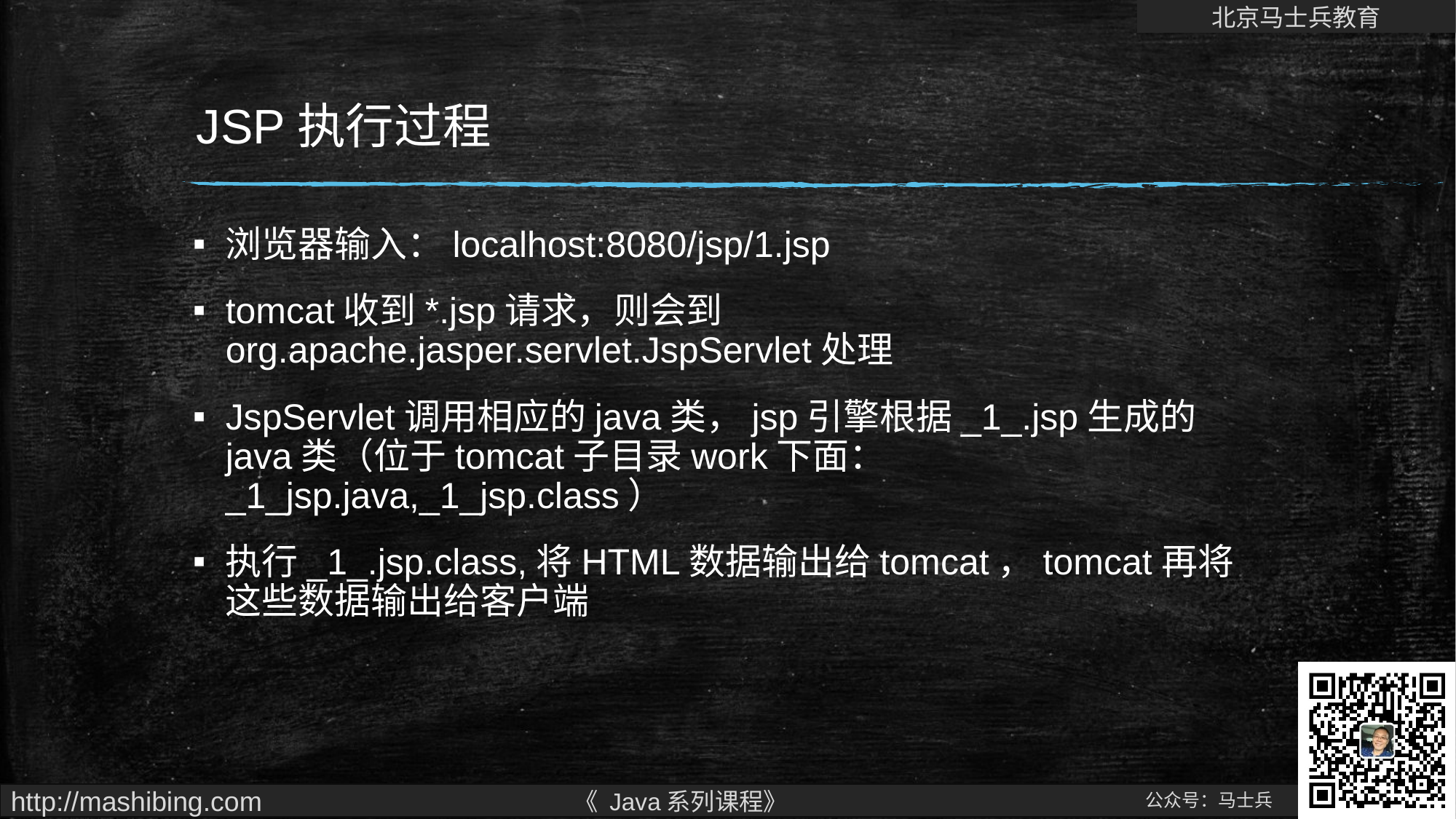

# JSP执行过程
浏览器输入：localhost:8080/jsp/1.jsp
tomcat收到*.jsp请求，则会到org.apache.jasper.servlet.JspServlet处理
JspServlet调用相应的java类，jsp引擎根据_1_.jsp生成的java类（位于tomcat子目录work下面：_1_jsp.java,_1_jsp.class）
执行_1_.jsp.class,将HTML数据输出给tomcat，tomcat再将这些数据输出给客户端